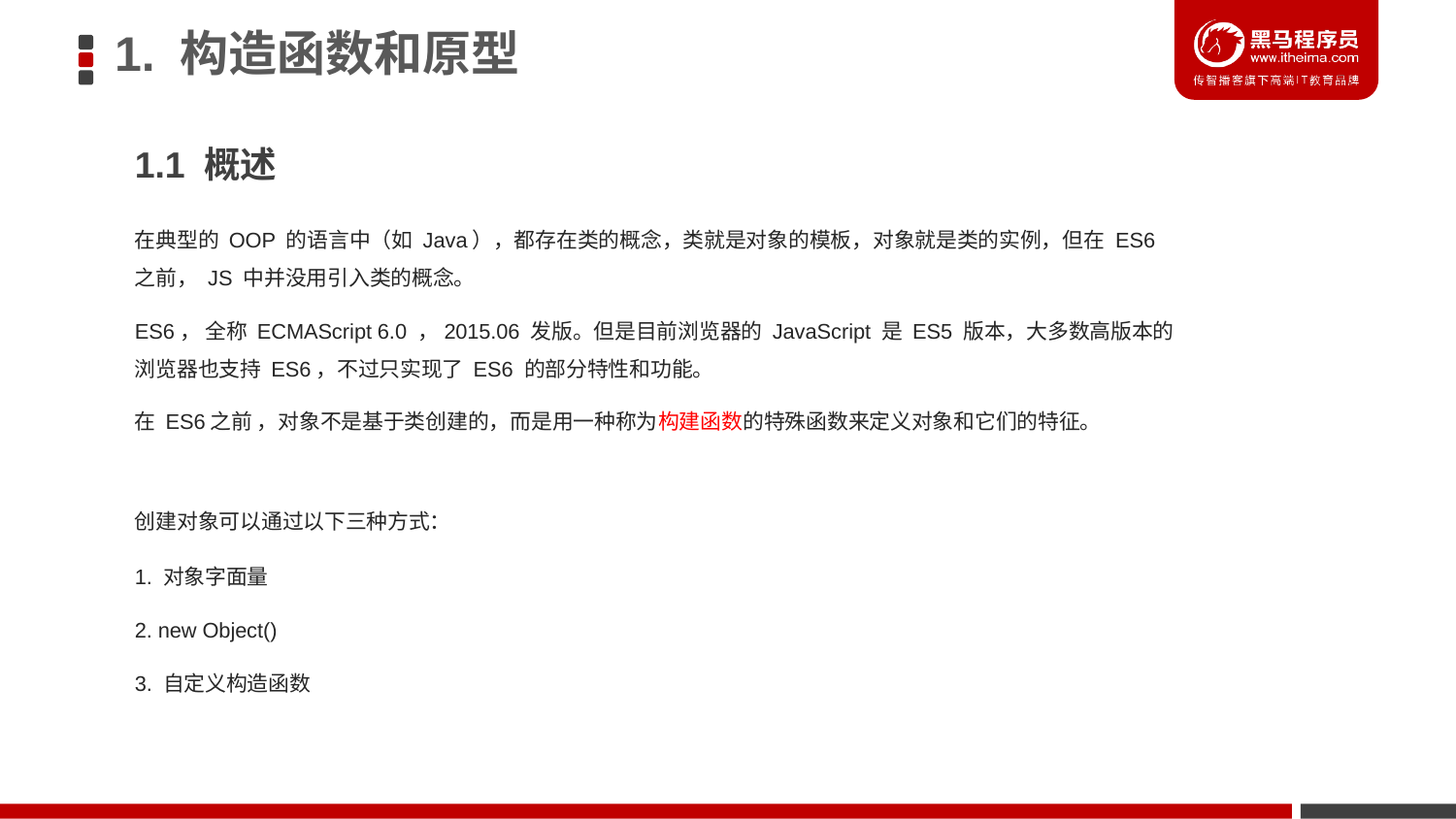

# 1. 构造函数和原型
1.1 概述
在典型的 OOP 的语言中（如 Java），都存在类的概念，类就是对象的模板，对象就是类的实例，但在 ES6之前， JS 中并没用引入类的概念。
ES6， 全称 ECMAScript 6.0 ，2015.06 发版。但是目前浏览器的 JavaScript 是 ES5 版本，大多数高版本的浏览器也支持 ES6，不过只实现了 ES6 的部分特性和功能。
在 ES6之前 ，对象不是基于类创建的，而是用一种称为构建函数的特殊函数来定义对象和它们的特征。
创建对象可以通过以下三种方式：
1. 对象字面量
2. new Object()
3. 自定义构造函数